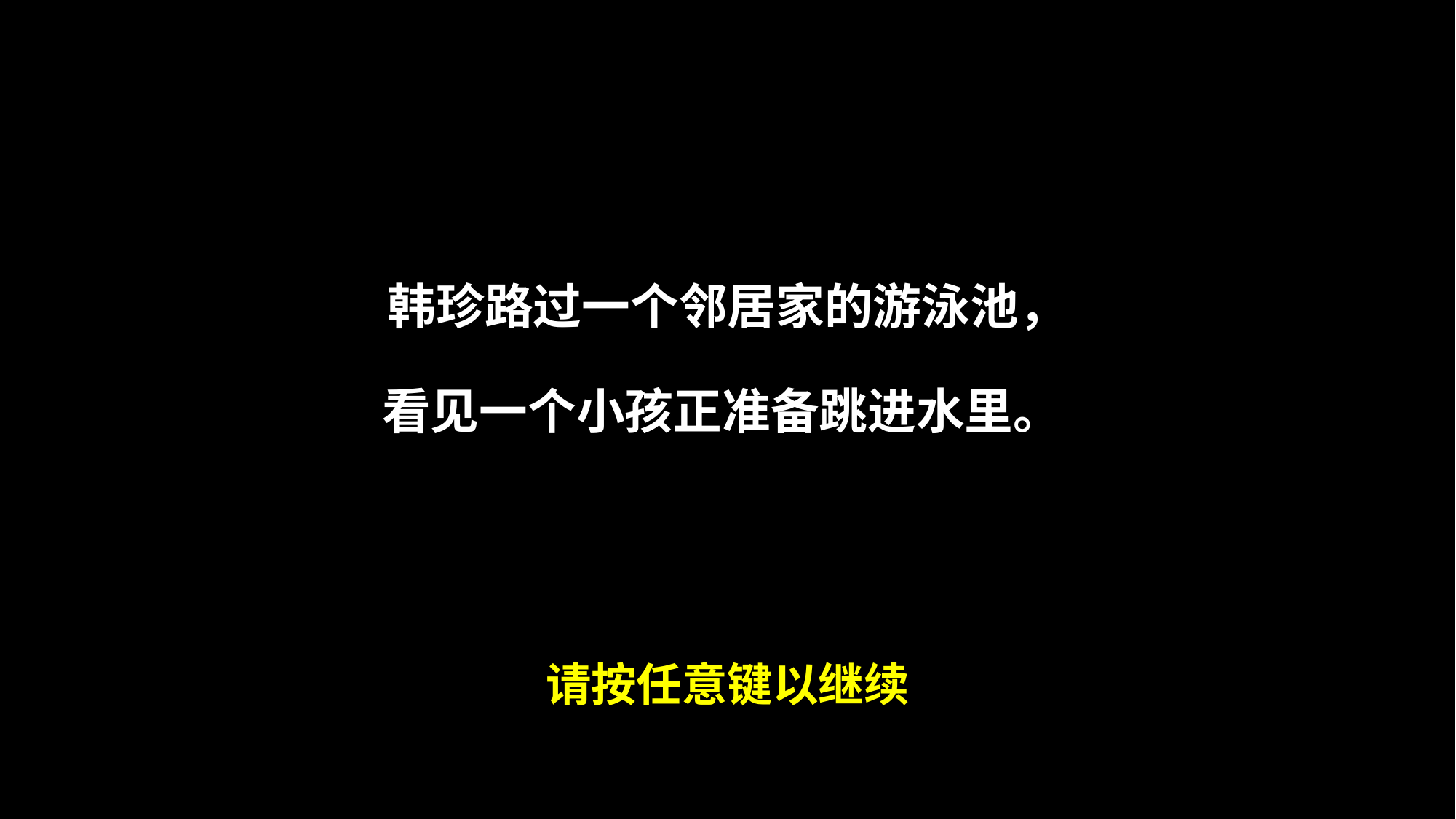

# 韩珍路过一个邻居家的游泳池， 看见一个小孩正准备跳进水里。
请按任意键以继续